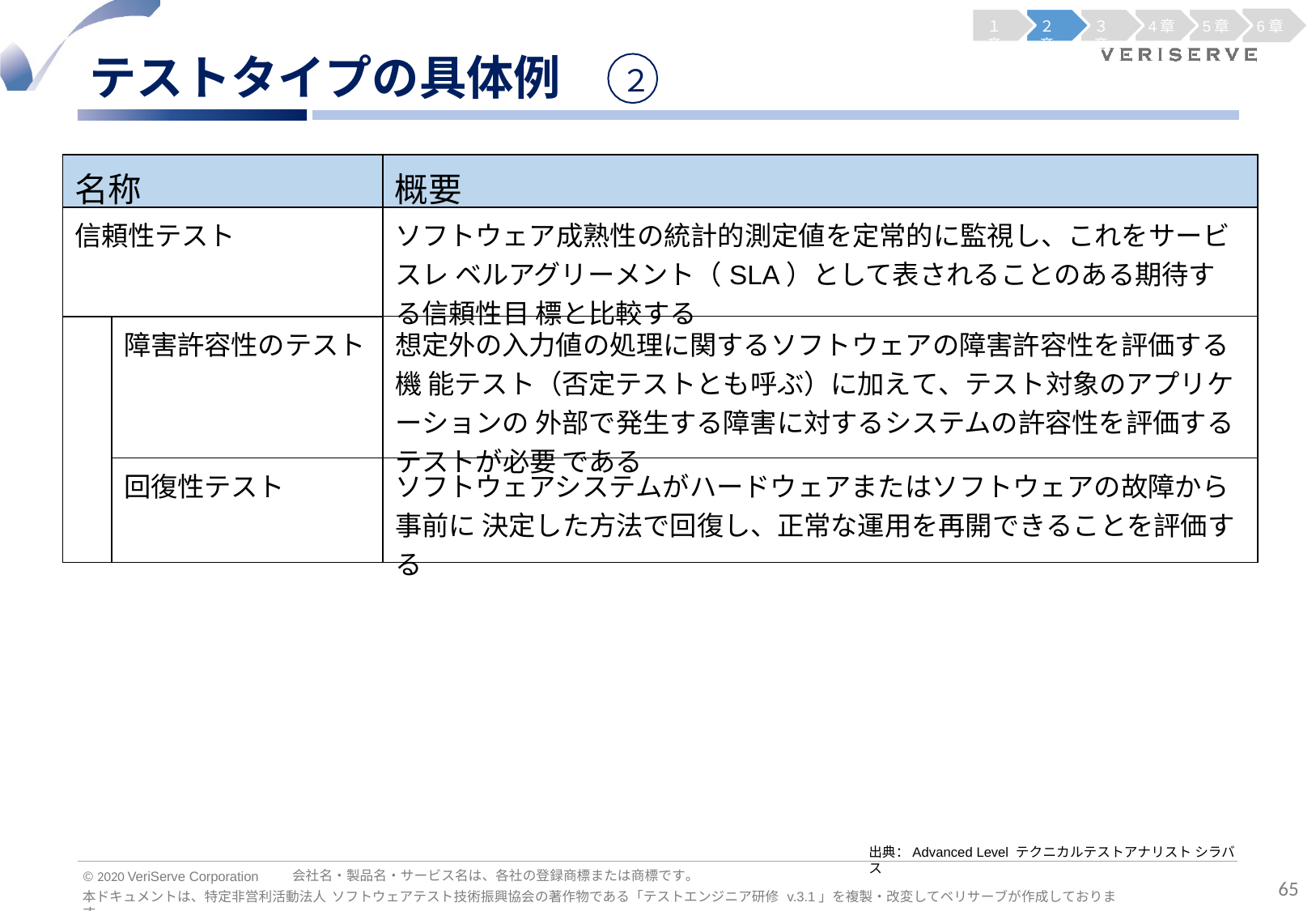

１章
２章
３章
4章
5章
6章
テストタイプの具体例

２
| 名称 |  | 概要 |
| --- | --- | --- |
| 信頼性テスト |  | ソフトウェア成熟性の統計的測定値を定常的に監視し、これをサービスレ ベルアグリーメント（SLA）として表されることのある期待する信頼性目 標と比較する |
|  | 障害許容性のテスト | 想定外の入力値の処理に関するソフトウェアの障害許容性を評価する機 能テスト（否定テストとも呼ぶ）に加えて、テスト対象のアプリケーションの 外部で発生する障害に対するシステムの許容性を評価するテストが必要 である |
|  | 回復性テスト | ソフトウェアシステムがハードウェアまたはソフトウェアの故障から事前に 決定した方法で回復し、正常な運用を再開できることを評価する |
出典：Advanced Level テクニカルテストアナリスト シラバス
会社名・製品名・サービス名は、各社の登録商標または商標です。
© 2020 VeriServe Corporation
65
本ドキュメントは、特定非営利活動法人 ソフトウェアテスト技術振興協会の著作物である「テストエンジニア研修 v.3.1」を複製・改変してベリサーブが作成しております。